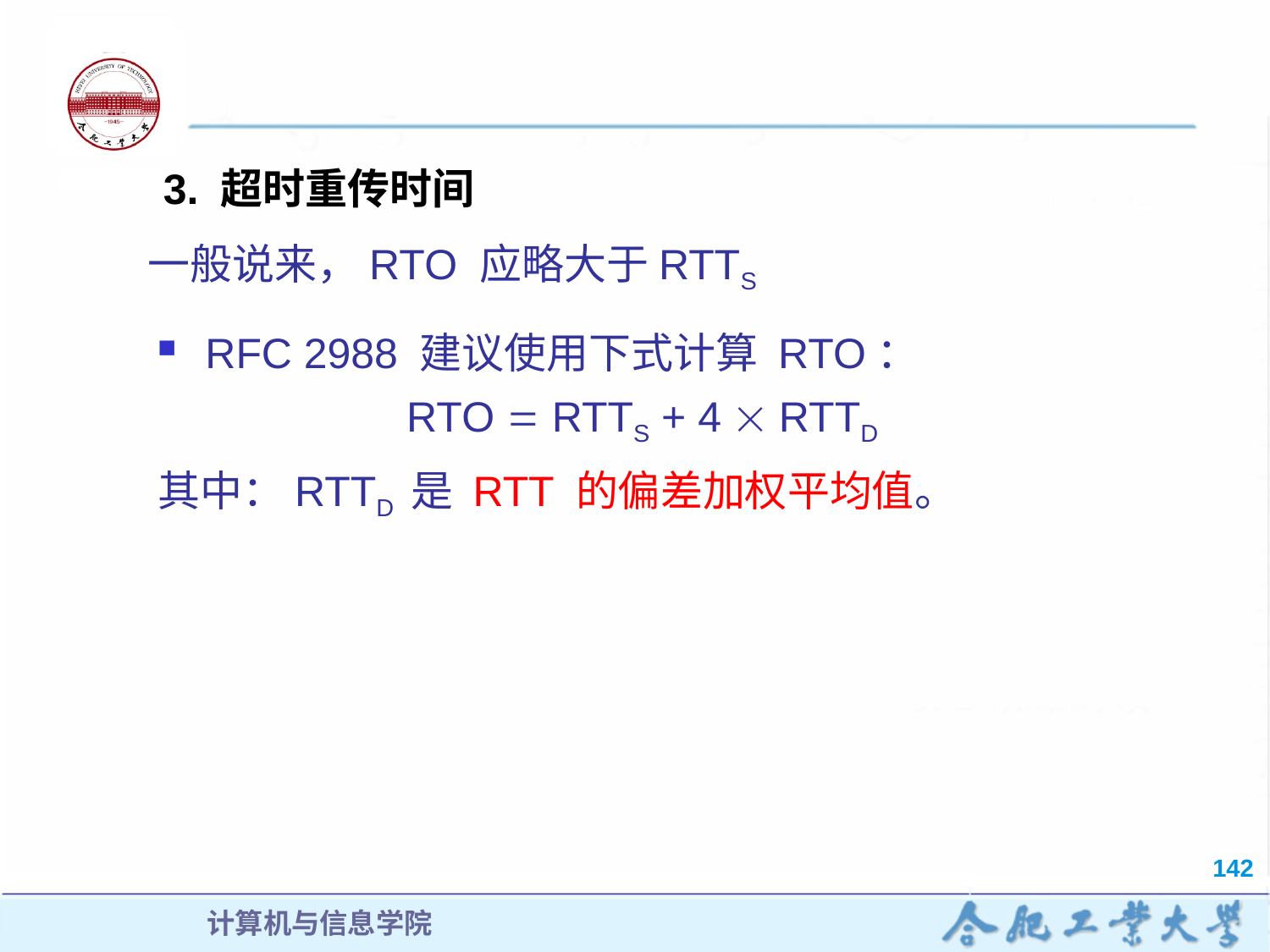

3. 超时重传时间
一般说来，RTO 应略大于RTTS
RFC 2988 建议使用下式计算 RTO：
                     RTO = RTTS + 4 × RTTD
其中：RTTD 是 RTT 的偏差加权平均值。